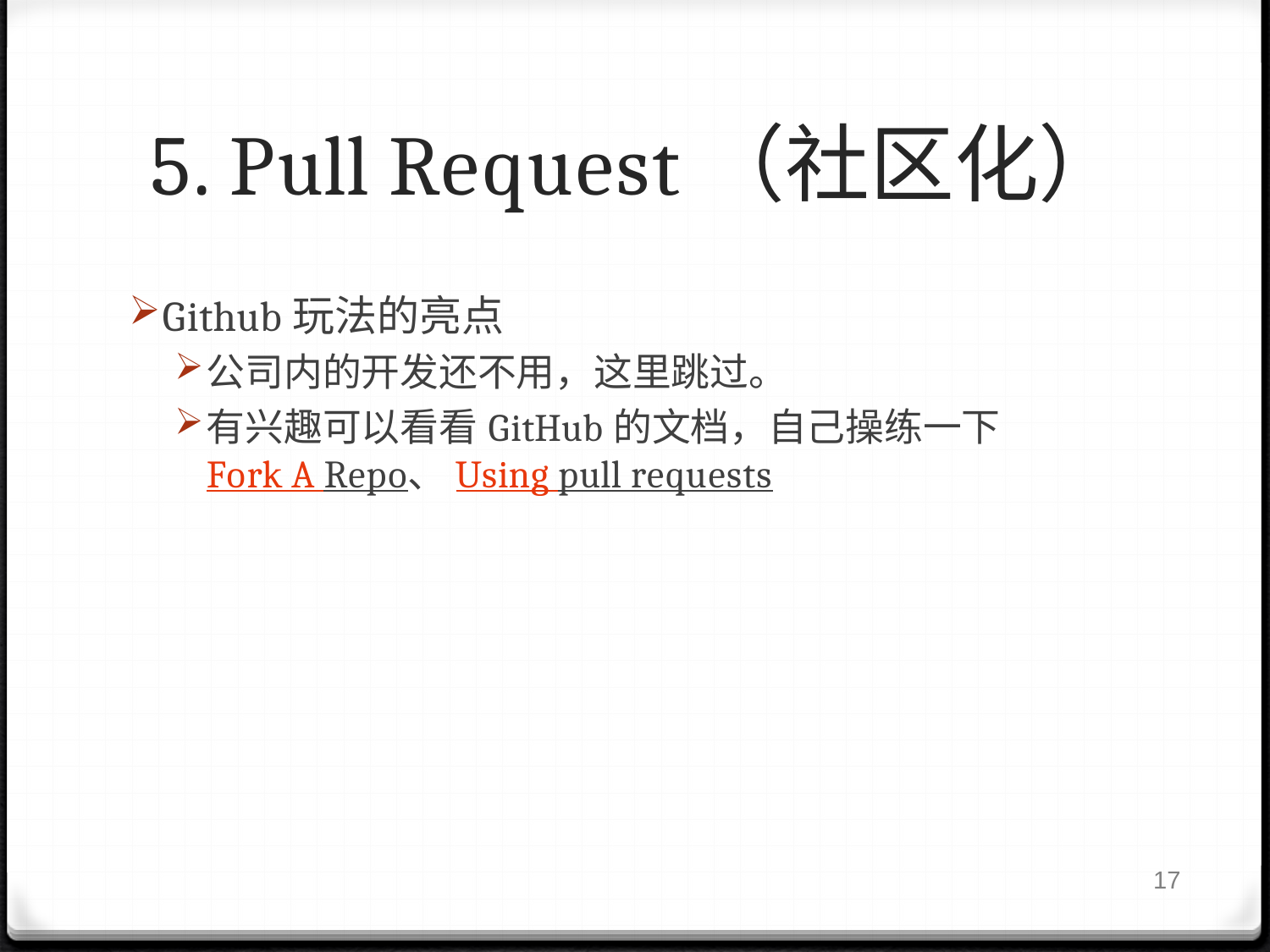

# 5. Pull Request（社区化）
Github玩法的亮点
公司内的开发还不用，这里跳过。
有兴趣可以看看GitHub的文档，自己操练一下
Fork A Repo、Using pull requests

17